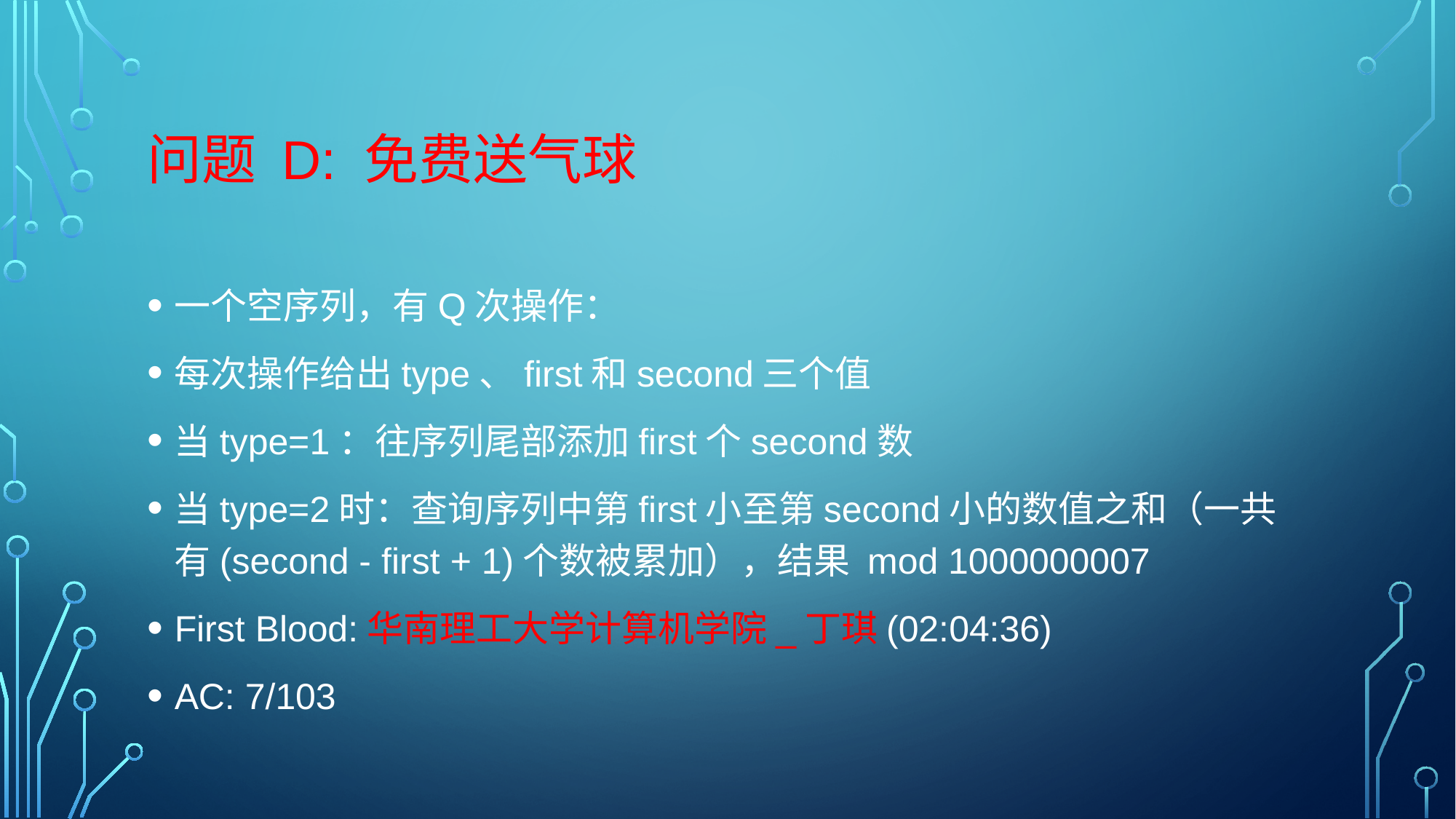

# 问题 D: 免费送气球
一个空序列，有Q次操作：
每次操作给出type、first和second三个值
当type=1：往序列尾部添加first个second数
当type=2时：查询序列中第first小至第second小的数值之和（一共有(second - first + 1)个数被累加），结果 mod 1000000007
First Blood:华南理工大学计算机学院_丁琪(02:04:36)
AC: 7/103